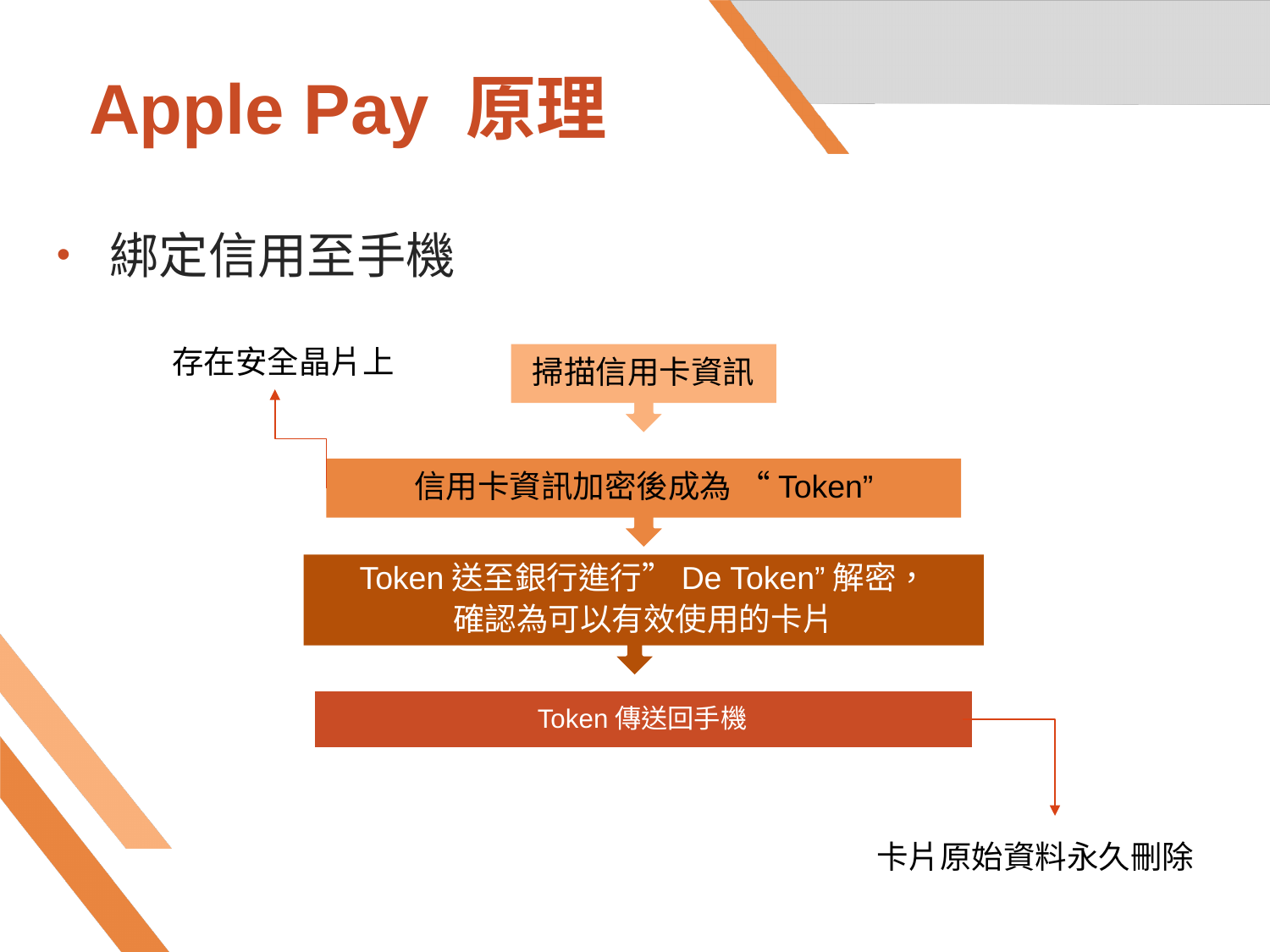

# Apple Pay 原理
綁定信用至手機
存在安全晶片上

掃描信用卡資訊

信用卡資訊加密後成為 “Token”
Token送至銀行進行”De Token”解密，
確認為可以有效使用的卡片

Token傳送回手機
卡片原始資料永久刪除